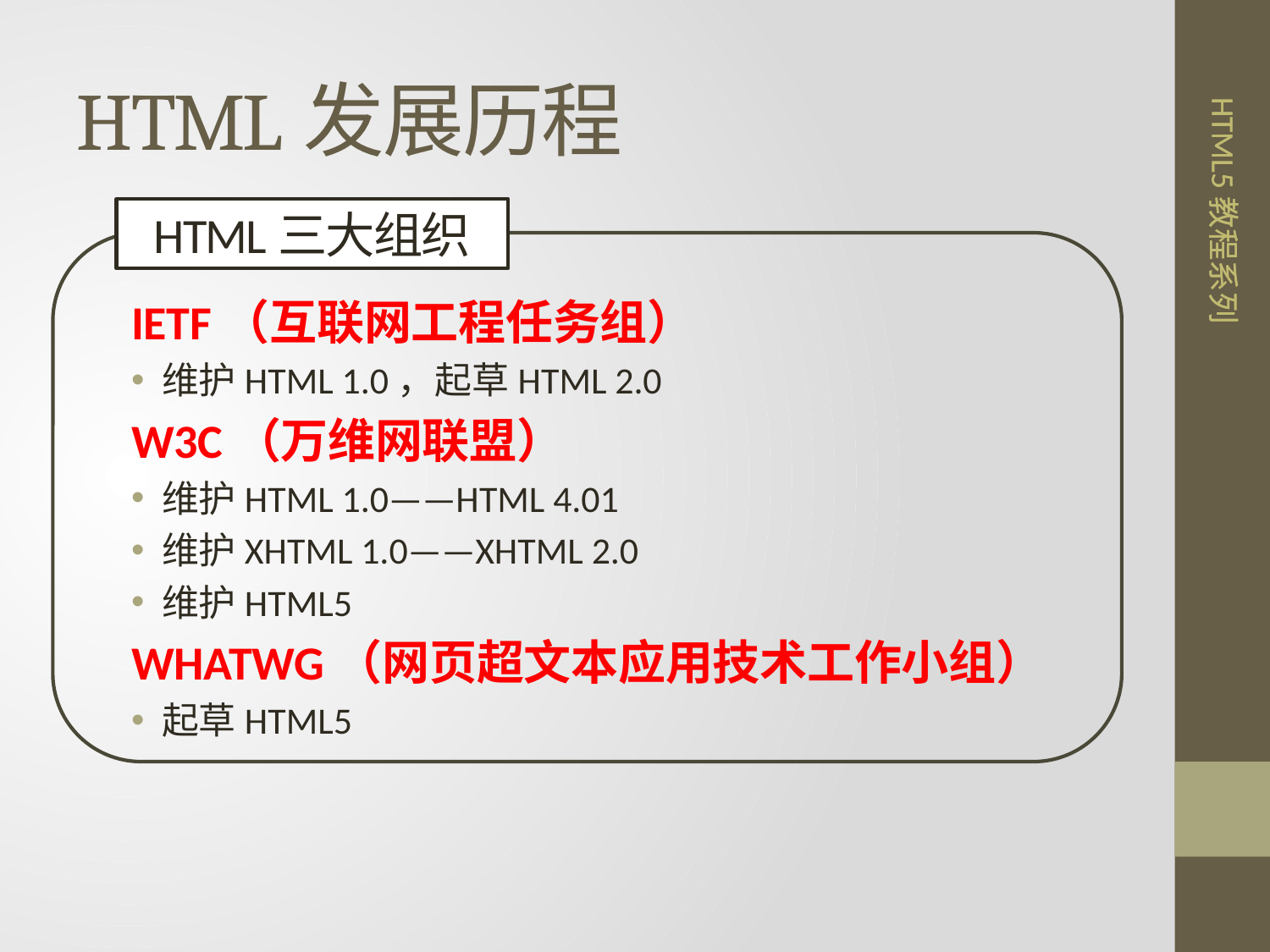

HTML发展历程
# HTML三大组织

IETF（互联网工程任务组）
维护HTML 1.0，起草HTML 2.0
W3C（万维网联盟）
维护HTML 1.0——HTML 4.01
维护XHTML 1.0——XHTML 2.0
维护HTML5
WHATWG（网页超文本应用技术工作小组）
起草HTML5